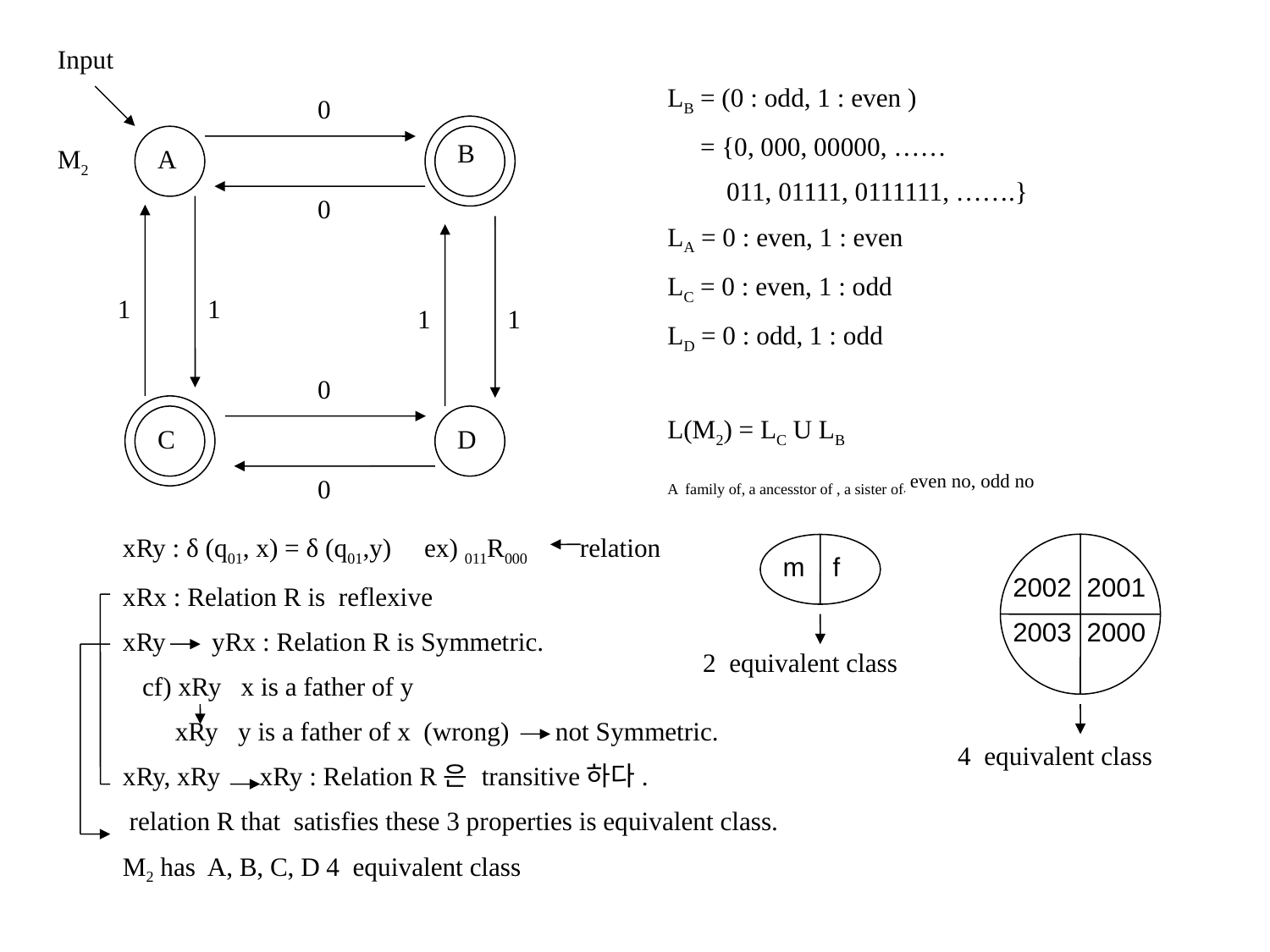

Input

0

A

0

1
1

1
1
0

C

D
0
B
LB = (0 : odd, 1 : even )
     = {0, 000, 00000, ……
         011, 01111, 0111111, …….}
LA = 0 : even, 1 : even
LC = 0 : even, 1 : odd
LD = 0 : odd, 1 : odd

L(M2) = LC U LB
A  family of, a ancesstor of , a sister of, even no, odd no
M2
xRy : δ (q01, x) = δ (q01,y)     ex) 011R000        relation
xRx : Relation R is  reflexive
xRy       yRx : Relation R is Symmetric.
   cf) xRy   x is a father of y
        xRy   y is a father of x  (wrong)       not Symmetric.
xRy, xRy      xRy : Relation R은 transitive하다.
 relation R that  satisfies these 3 properties is equivalent class.
M2 has  A, B, C, D 4  equivalent class

m
f
  2001
  2000

2  equivalent class

4  equivalent class